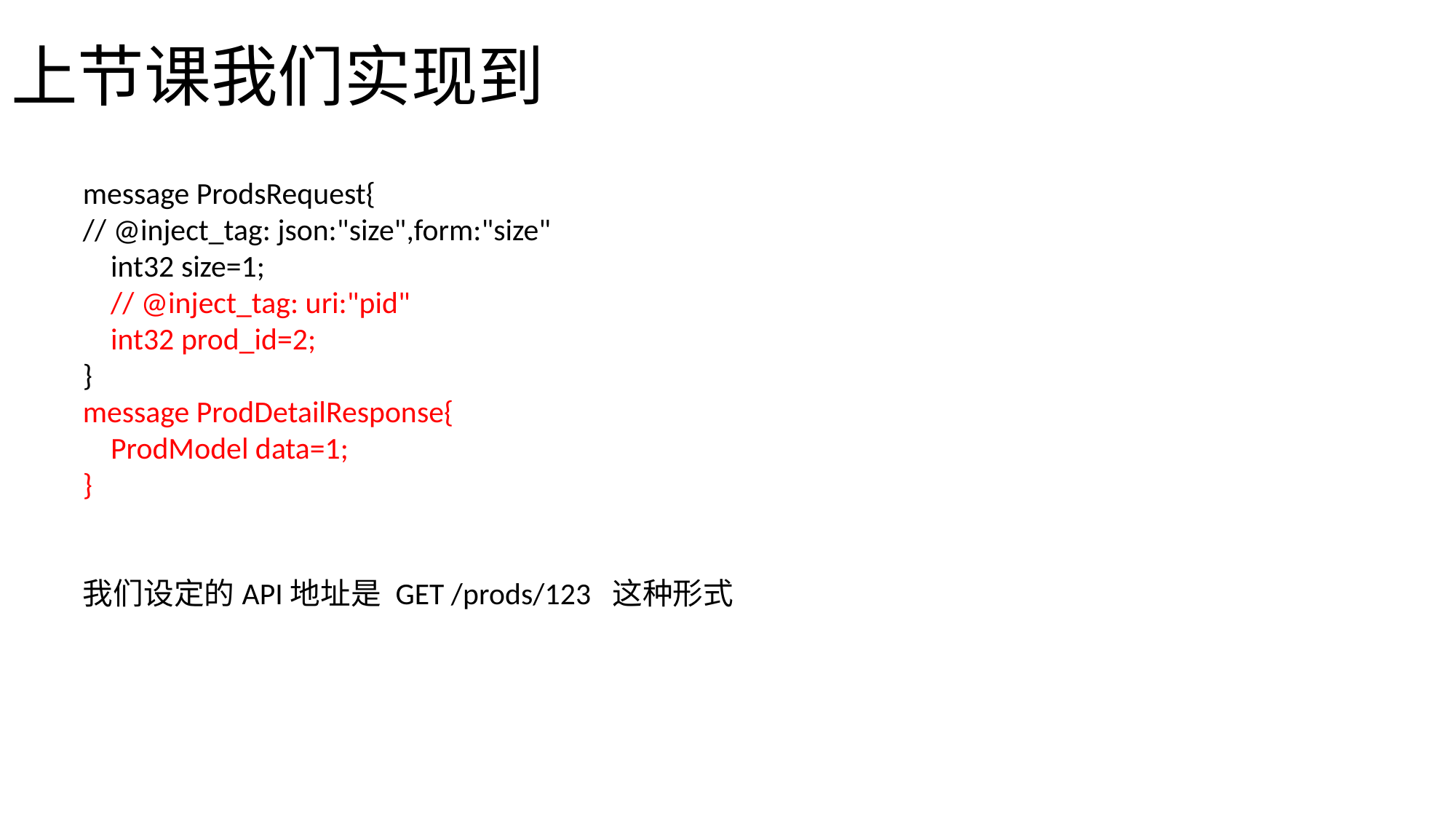

# 上节课我们实现到
message ProdsRequest{
// @inject_tag: json:"size",form:"size"
    int32 size=1;
    // @inject_tag: uri:"pid"
    int32 prod_id=2;
}
message ProdDetailResponse{
    ProdModel data=1;
}

我们设定的API地址是 GET /prods/123  这种形式